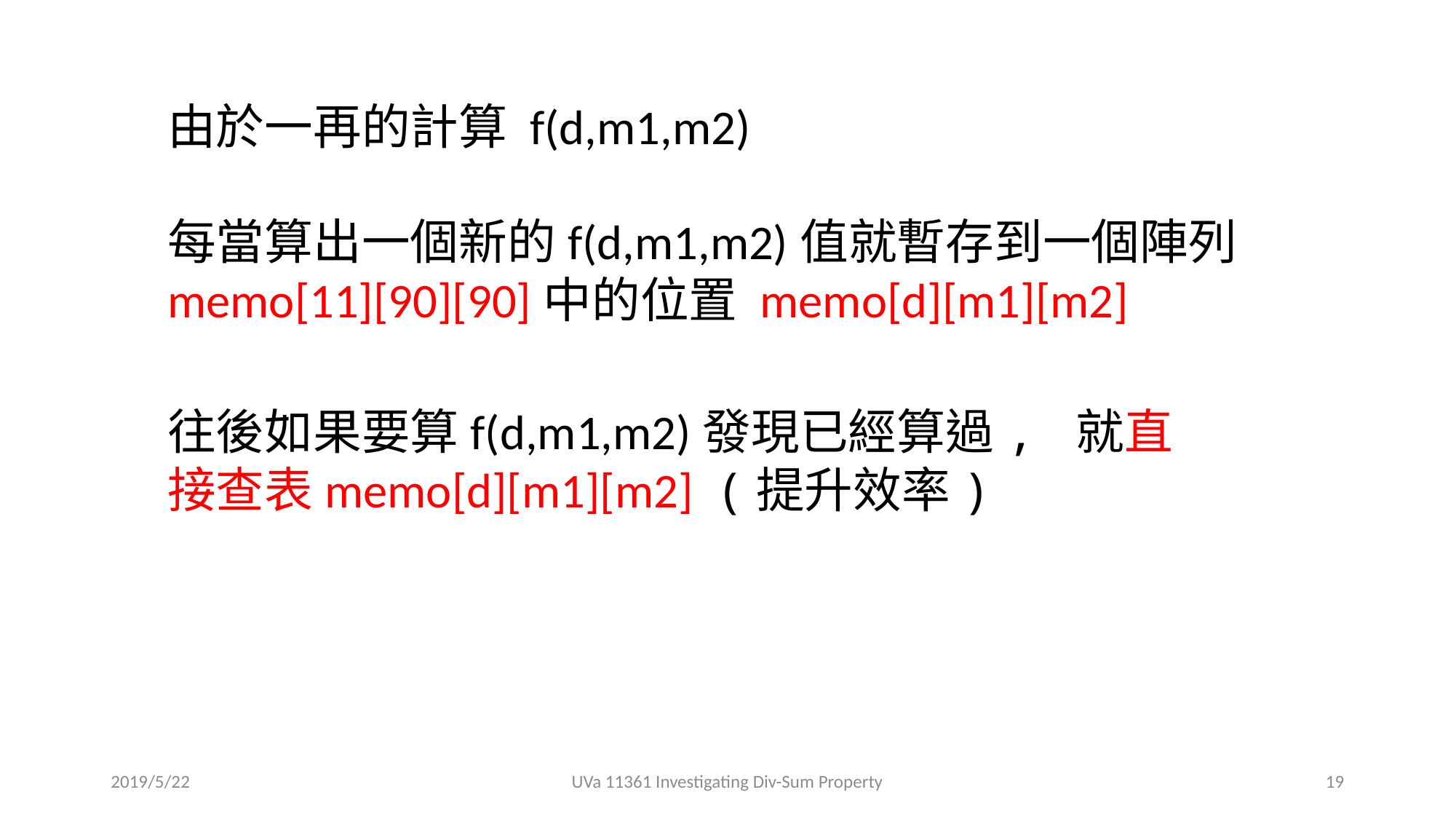

由於一再的計算 f(d,m1,m2)
每當算出一個新的f(d,m1,m2)值就暫存到一個陣列memo[11][90][90]中的位置 memo[d][m1][m2]
往後如果要算f(d,m1,m2)發現已經算過, 就直接查表memo[d][m1][m2]  (提升效率)
2019/5/22
UVa 11361 Investigating Div-Sum Property
19